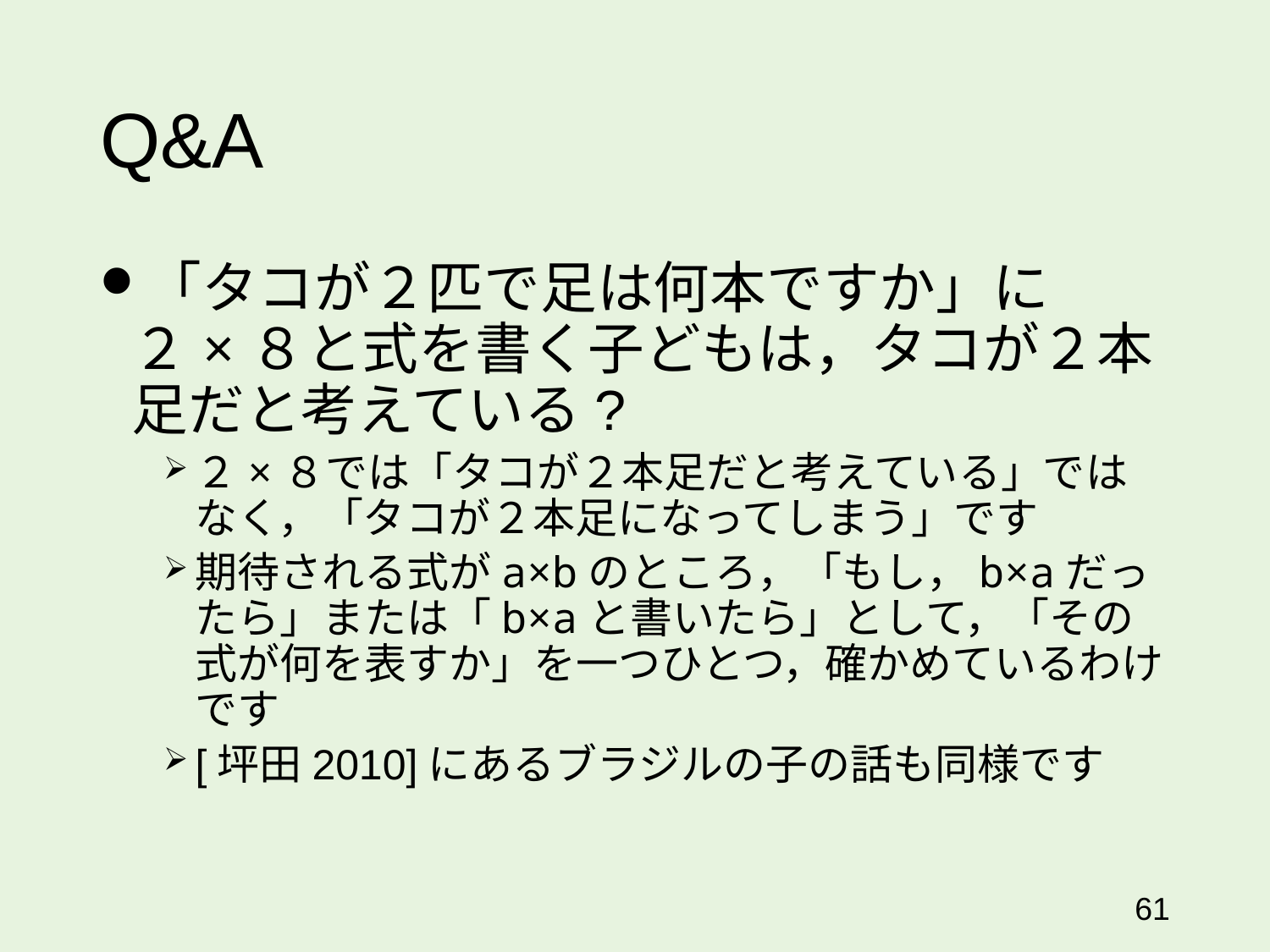

# Q&A
「タコが２匹で足は何本ですか」に
２×８と式を書く子どもは，タコが２本足だと考えている?
２×８では「タコが２本足だと考えている」ではなく，「タコが２本足になってしまう」です
期待される式がa×bのところ，「もし，b×aだったら」または「b×aと書いたら」として，「その式が何を表すか」を一つひとつ，確かめているわけです
[坪田2010]にあるブラジルの子の話も同様です
61